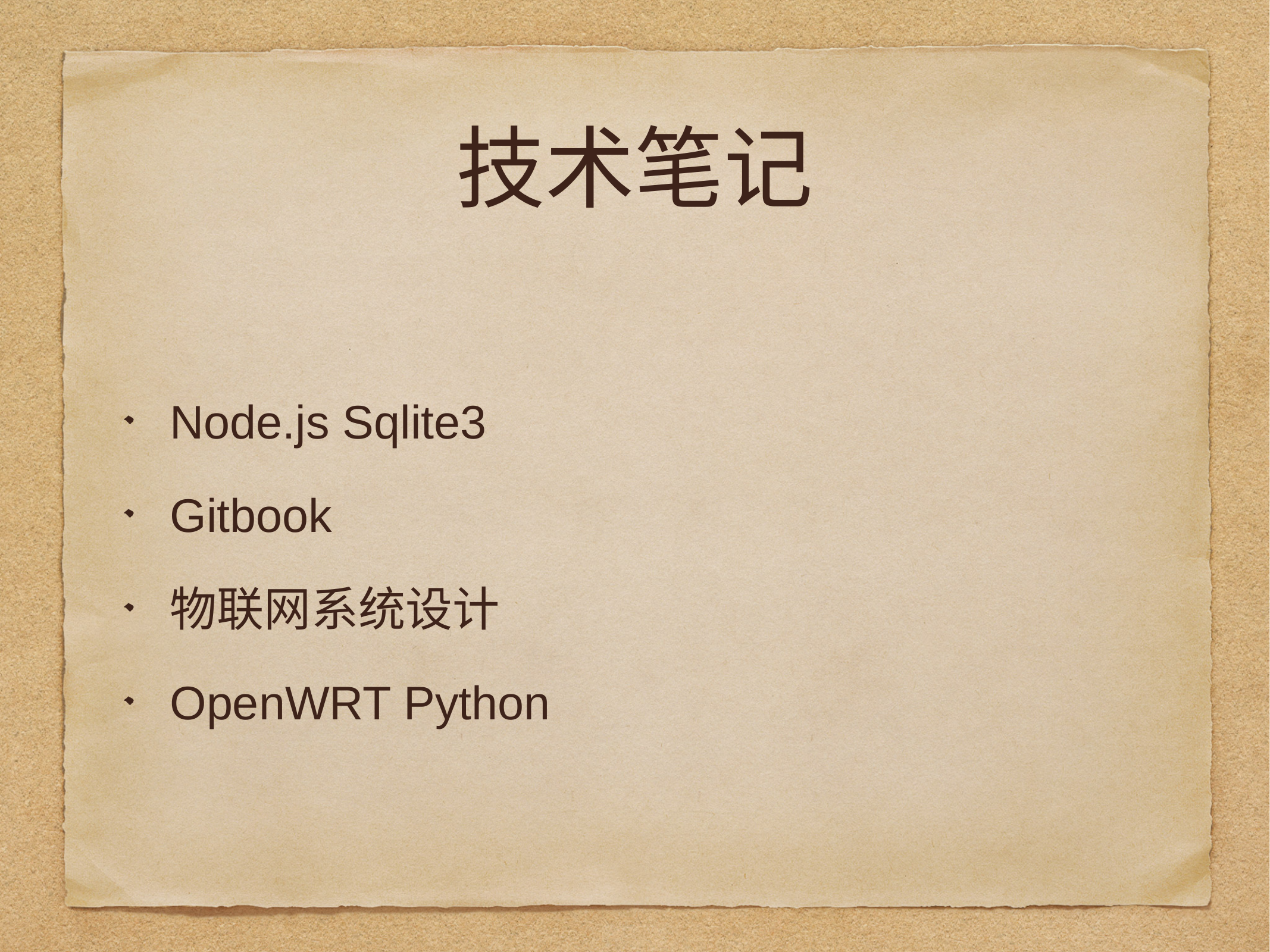

# 技术笔记
Node.js Sqlite3
Gitbook
物联网系统设计
OpenWRT Python